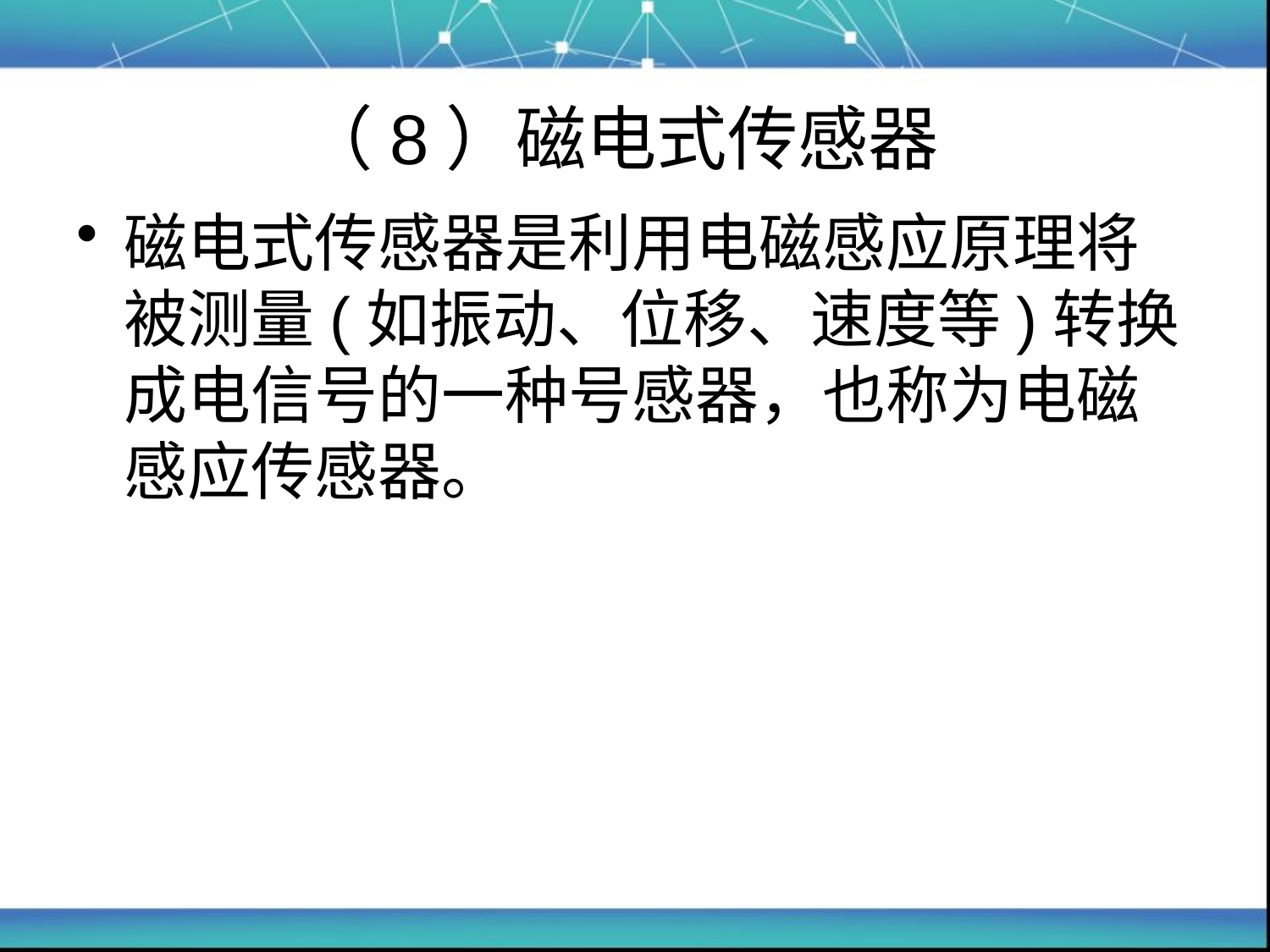

# （8）磁电式传感器
磁电式传感器是利用电磁感应原理将被测量(如振动、位移、速度等)转换成电信号的一种号感器，也称为电磁感应传感器。

29